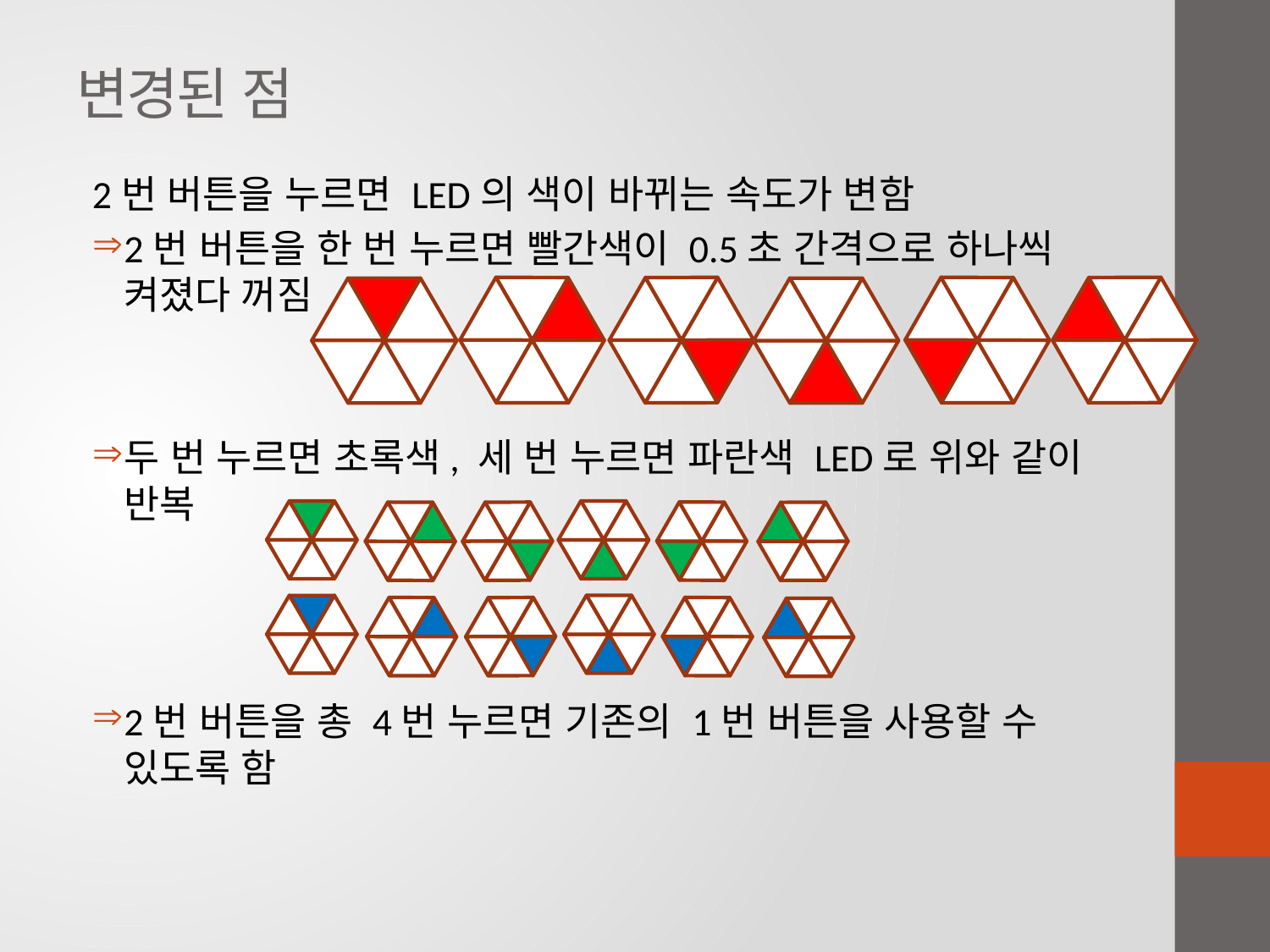

# 변경된 점
2번 버튼을 누르면 LED의 색이 바뀌는 속도가 변함
2번 버튼을 한 번 누르면 빨간색이 0.5초 간격으로 하나씩 켜졌다 꺼짐

두 번 누르면 초록색, 세 번 누르면 파란색 LED로 위와 같이 반복

2번 버튼을 총 4번 누르면 기존의 1번 버튼을 사용할 수 있도록 함